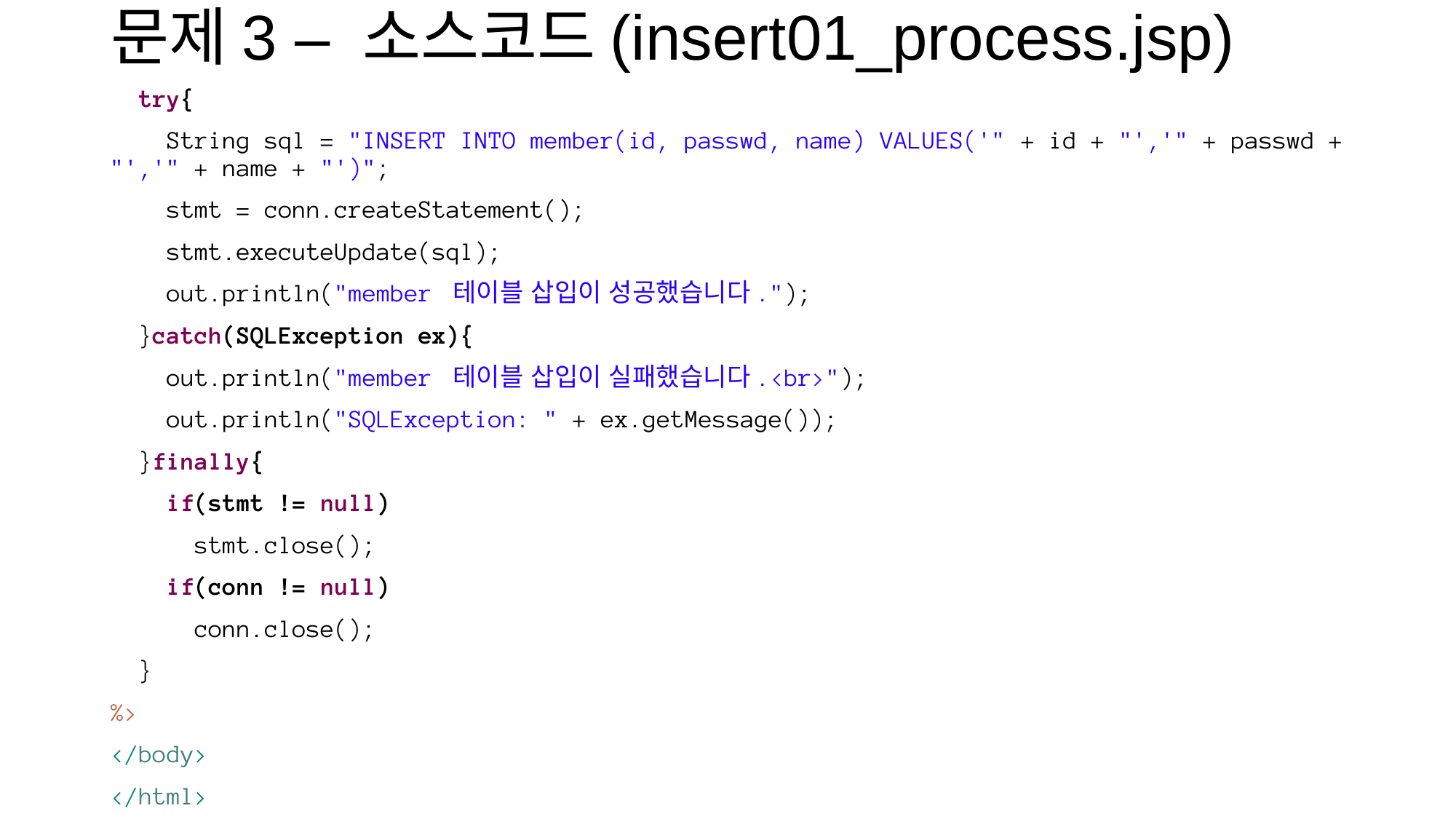

# 문제3 – 소스코드(insert01_process.jsp)
  try{
    String sql = "INSERT INTO member(id, passwd, name) VALUES('" + id + "','" + passwd + "','" + name + "')";
    stmt = conn.createStatement();
    stmt.executeUpdate(sql);
    out.println("member 테이블 삽입이 성공했습니다.");
  }catch(SQLException ex){
    out.println("member 테이블 삽입이 실패했습니다.<br>");
    out.println("SQLException: " + ex.getMessage());
  }finally{
    if(stmt != null)
      stmt.close();
    if(conn != null)
      conn.close();
  }
%>
</body>
</html>